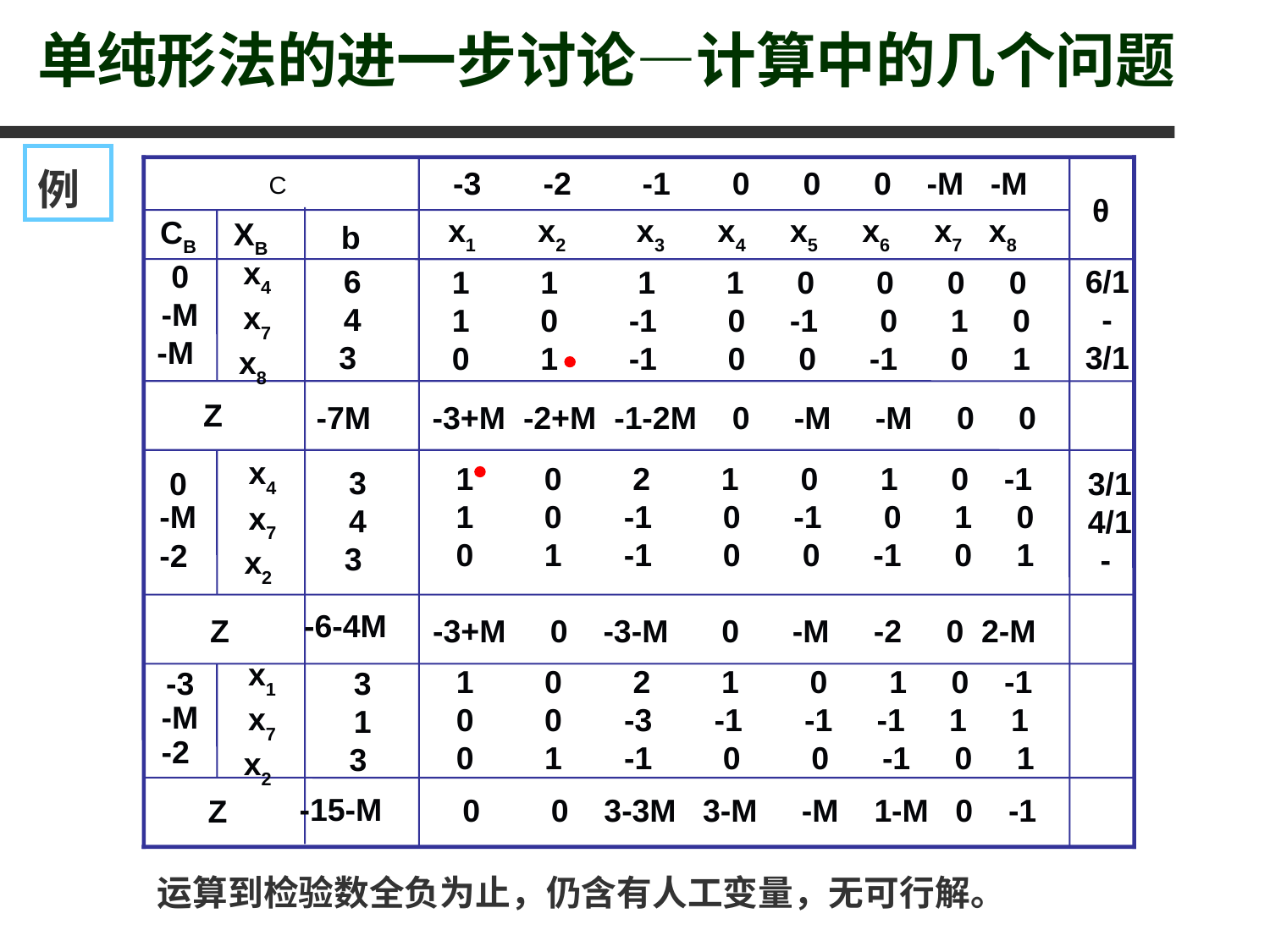

单纯形法的进一步讨论—计算中的几个问题
例
C

 -3       -2        -1       0      0      0    -M   -M

θ
x1       x2        x3      x4     x5     x6     x7   x8
CB

XB

b
x4
x7
x8
0
-M
-M
6
4
3
6/1
-
3/1
1        1         1        1      0       0      0     0
1        0        -1        0     -1       0      1     0
0        1        -1        0      0      -1      0     1

Z
-7M
  -3+M  -2+M  -1-2M    0     -M     -M     0     0
x4
x7
x2

1        0        2        1       0       1      0    -1
1        0       -1        0      -1       0      1     0
0        1       -1        0       0      -1      0     1
3
4
3
0
-M
-2
3/1
4/1
-

-6-4M
Z
 -3+M     0    -3-M      0      -M     -2     0  2-M
x1
x7
x2
1        0        2        1        0       1     0    -1
0        0       -3       -1       -1     -1     1     1
0        1       -1        0        0      -1     0     1
3
1
3
-3
-M
-2

-15-M
   0        0    3-3M   3-M     -M    1-M   0    -1
Z

运算到检验数全负为止，仍含有人工变量，无可行解。